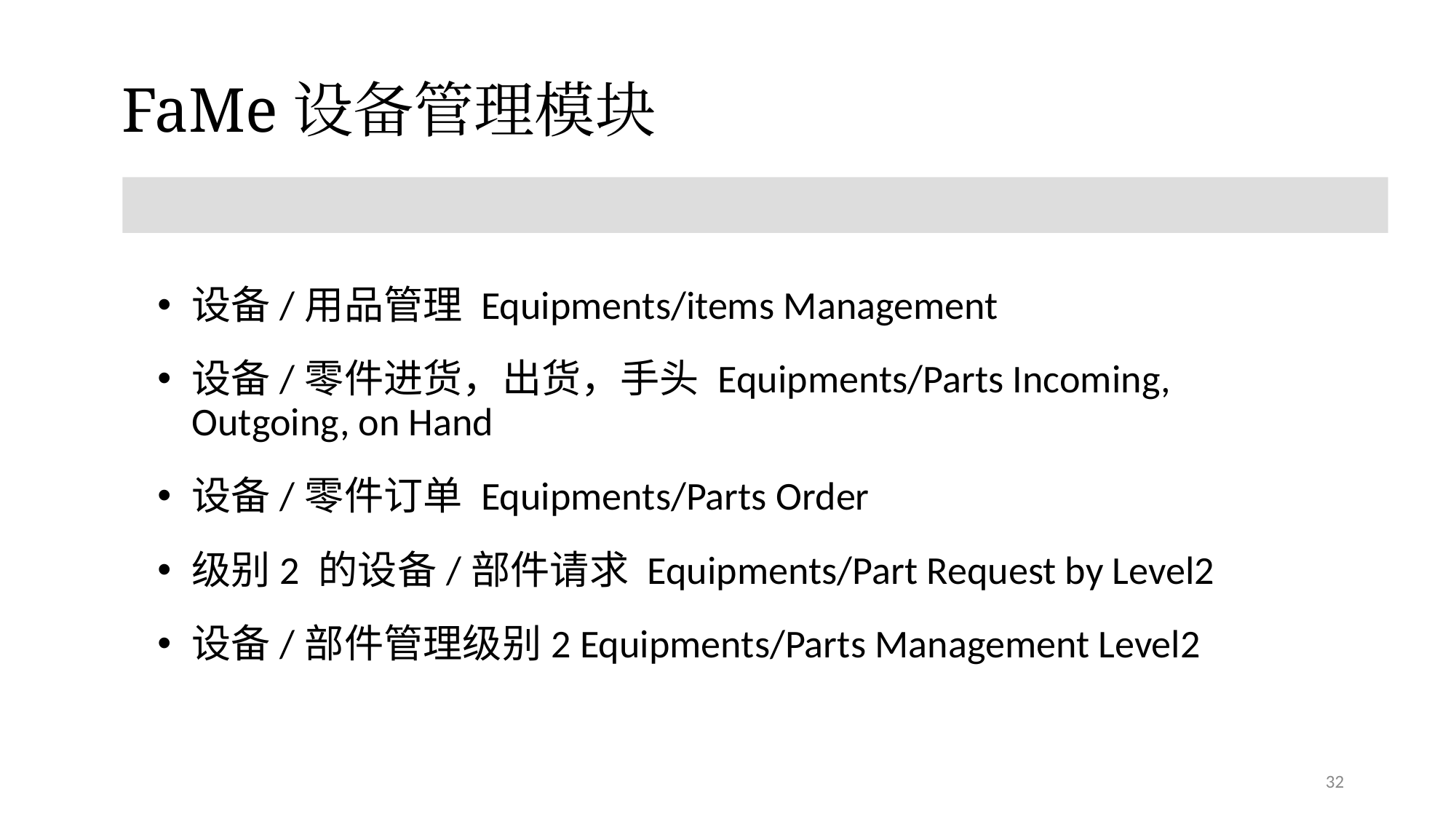

FaMe设备管理模块

设备/用品管理 Equipments/items Management
设备/零件进货，出货，手头 Equipments/Parts Incoming, Outgoing, on Hand
设备/零件订单 Equipments/Parts Order
级别2 的设备/部件请求 Equipments/Part Request by Level2
设备/部件管理级别2 Equipments/Parts Management Level2
32